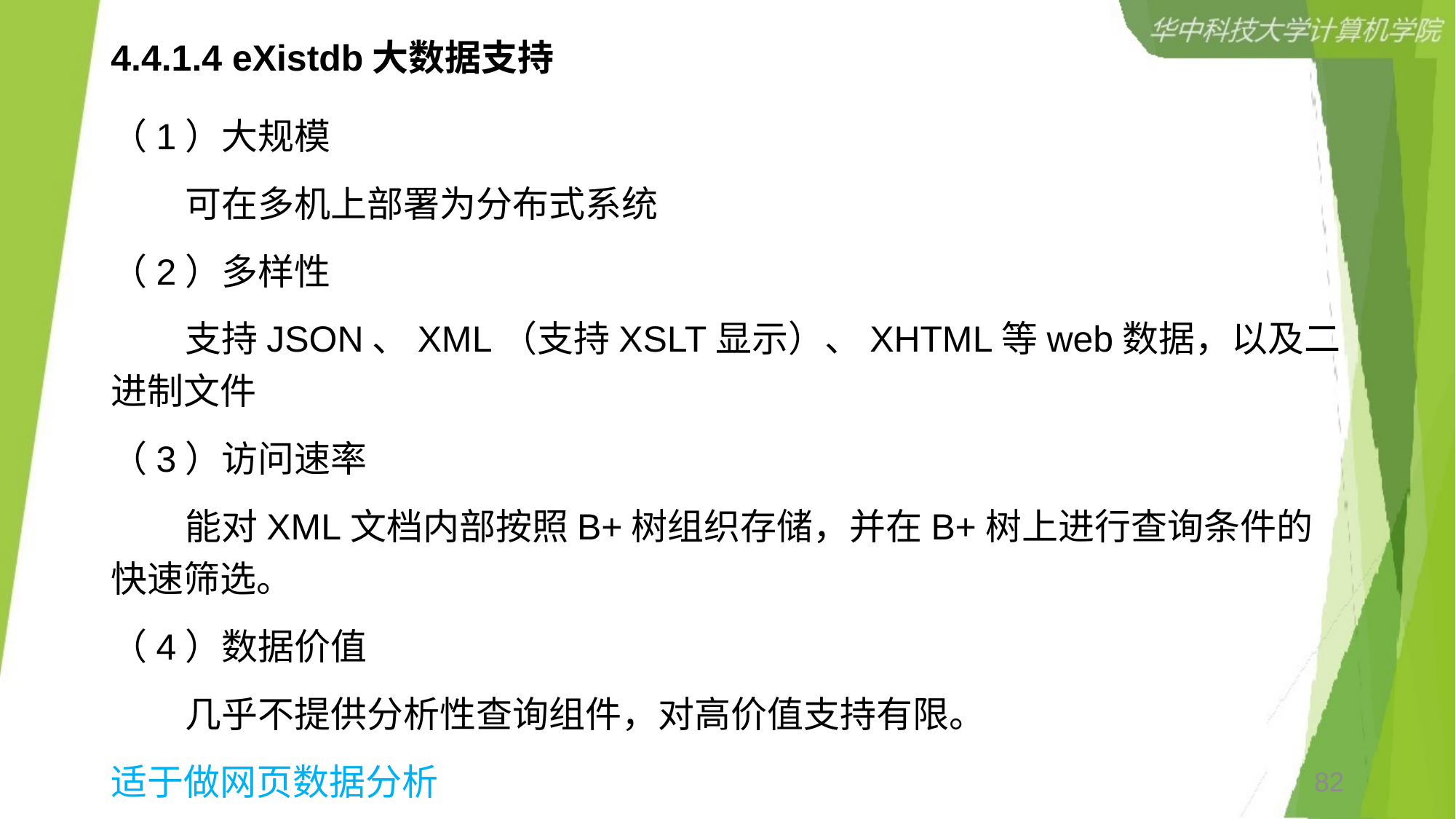

# 4.4.1.4 eXistdb大数据支持
（1）大规模
        可在多机上部署为分布式系统
（2）多样性
        支持JSON、XML（支持XSLT显示）、XHTML等web数据，以及二进制文件
（3）访问速率
        能对XML文档内部按照B+树组织存储，并在B+树上进行查询条件的快速筛选。
（4）数据价值
        几乎不提供分析性查询组件，对高价值支持有限。
适于做网页数据分析
82